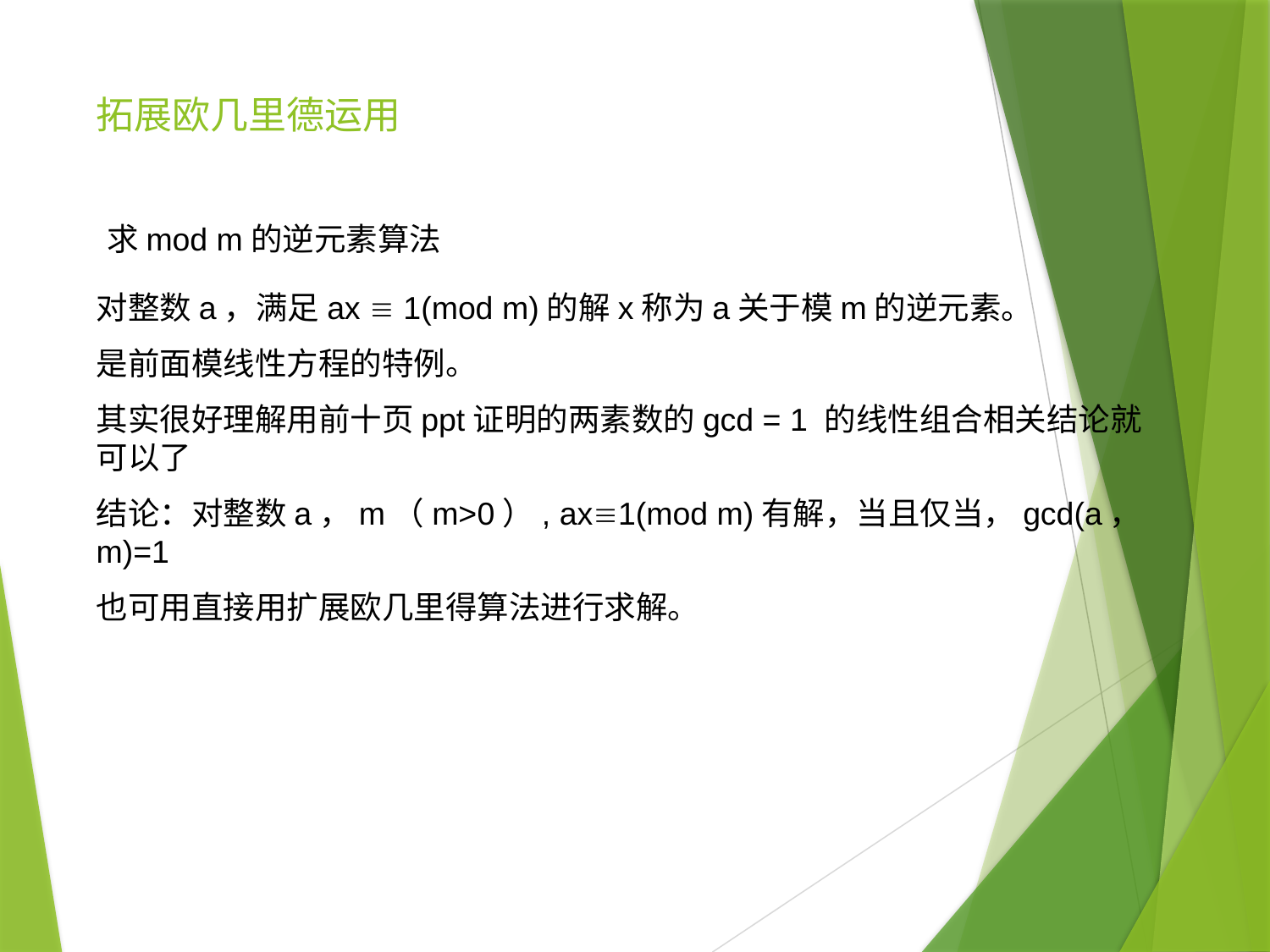

# 拓展欧几里德运用
求mod m的逆元素算法
对整数a，满足ax ≡ 1(mod m)的解x称为a关于模m的逆元素。
是前面模线性方程的特例。
其实很好理解用前十页ppt证明的两素数的gcd = 1 的线性组合相关结论就可以了
结论：对整数a，m（m>0）, ax≡1(mod m)有解，当且仅当，gcd(a，m)=1
也可用直接用扩展欧几里得算法进行求解。